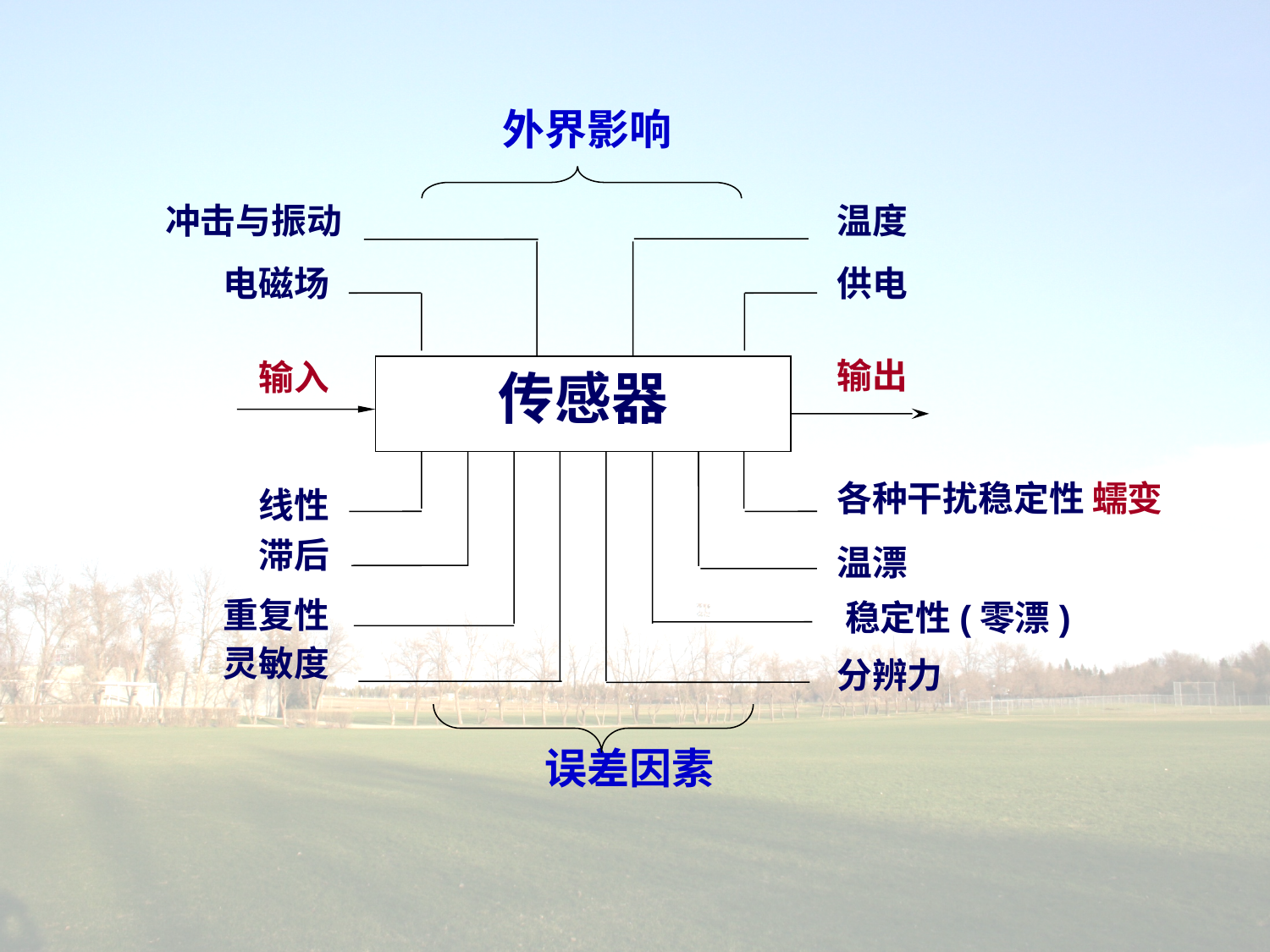

外界影响

冲击与振动
温度

电磁场
供电

输出
输入
传感器

各种干扰稳定性 蠕变
线性

滞后
温漂

重复性
稳定性(零漂)

灵敏度
分辨力
误差因素